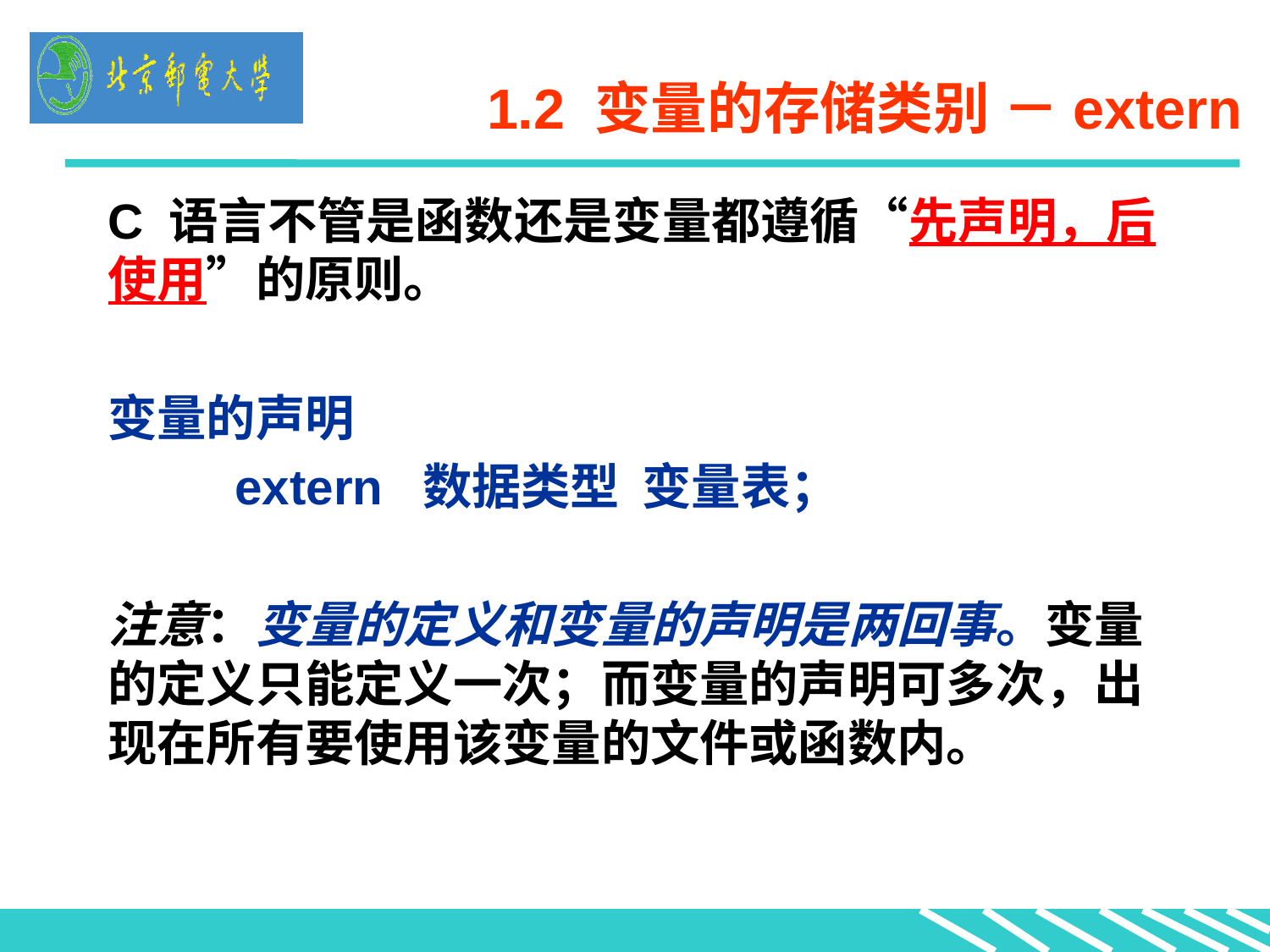

# 1.2 变量的存储类别 －extern
C 语言不管是函数还是变量都遵循“先声明，后使用”的原则。

变量的声明
	extern  数据类型  变量表；

注意：变量的定义和变量的声明是两回事。变量的定义只能定义一次；而变量的声明可多次，出现在所有要使用该变量的文件或函数内。